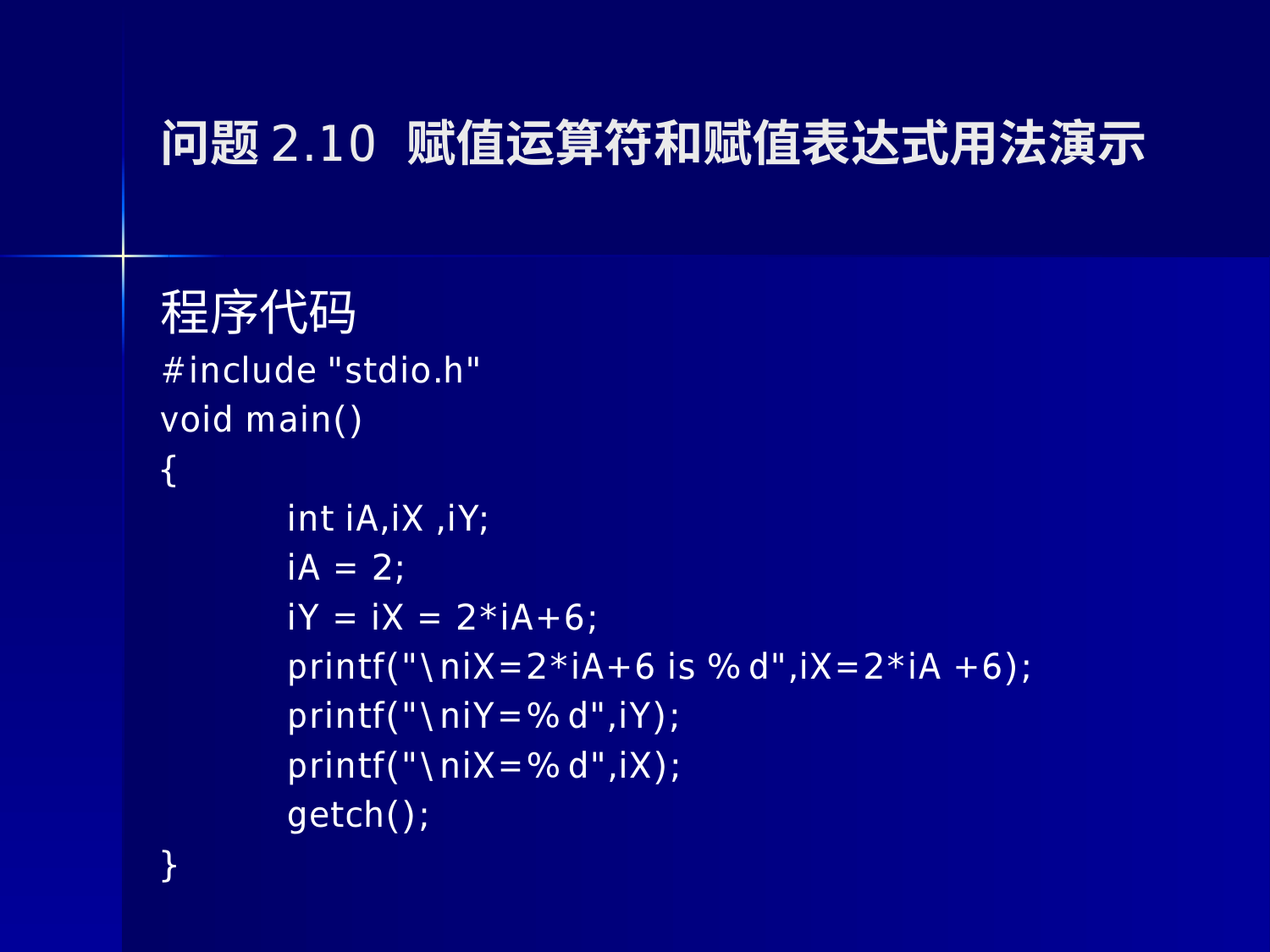

# 问题2.10 赋值运算符和赋值表达式用法演示
程序代码
#include "stdio.h"
void main()
{
	int iA,iX ,iY;
	iA = 2;
	iY = iX = 2*iA+6;
	printf("\niX=2*iA+6 is %d",iX=2*iA +6);
	printf("\niY=%d",iY);
	printf("\niX=%d",iX);
	getch();
}